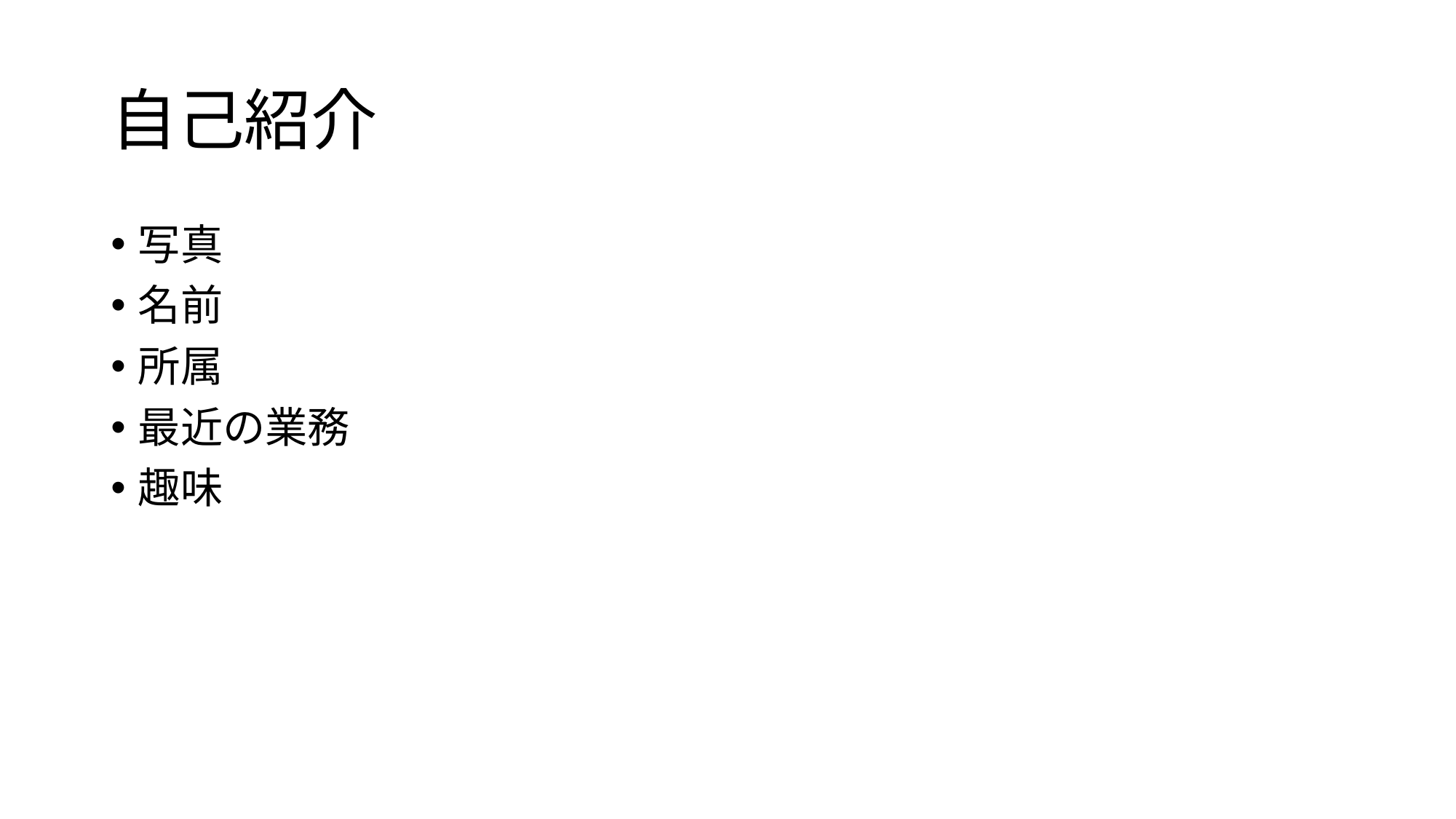

# 自己紹介
写真
名前
所属
最近の業務
趣味